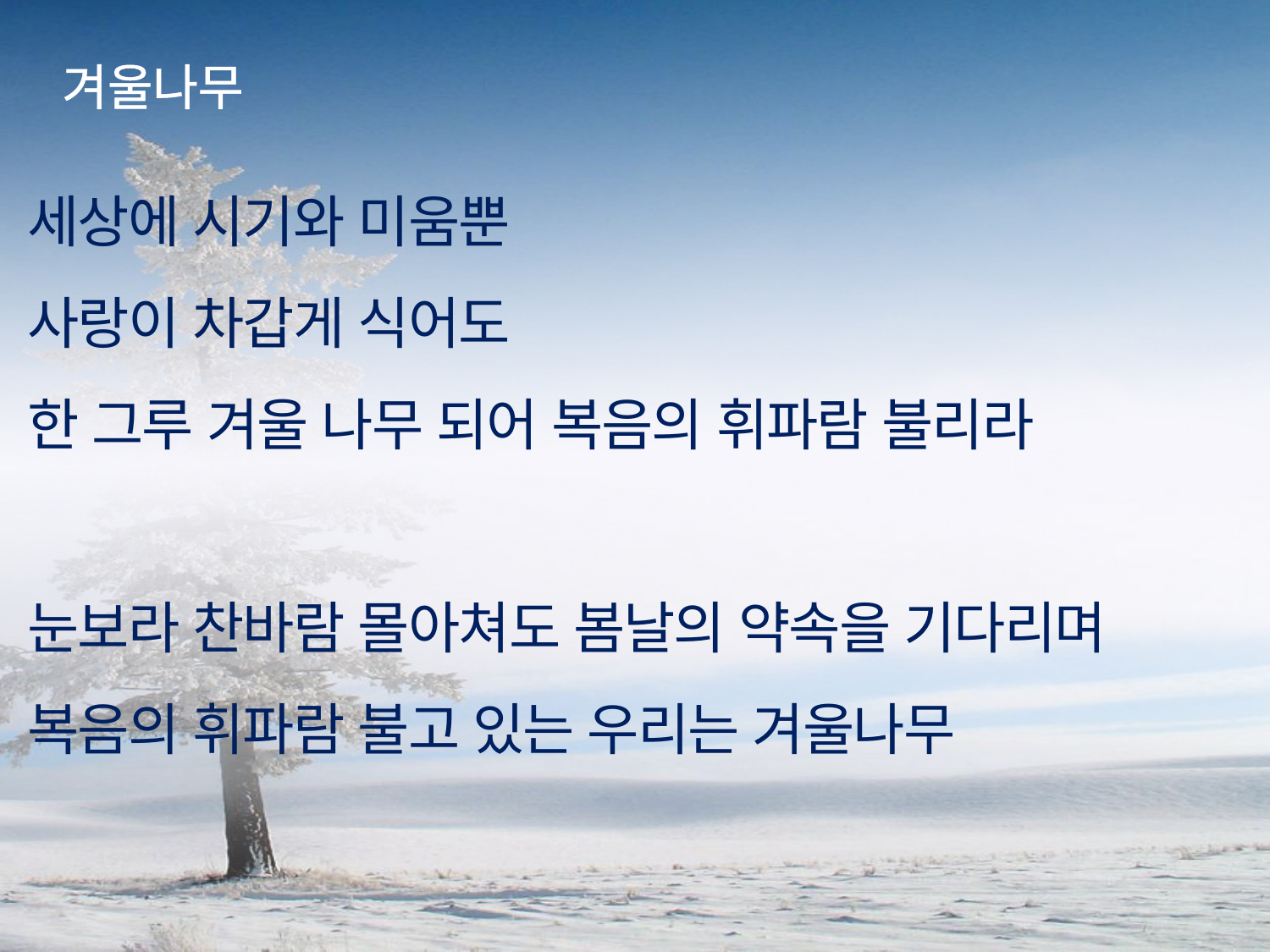

겨울나무
세상에 시기와 미움뿐
사랑이 차갑게 식어도
한 그루 겨울 나무 되어 복음의 휘파람 불리라

눈보라 찬바람 몰아쳐도 봄날의 약속을 기다리며 복음의 휘파람 불고 있는 우리는 겨울나무